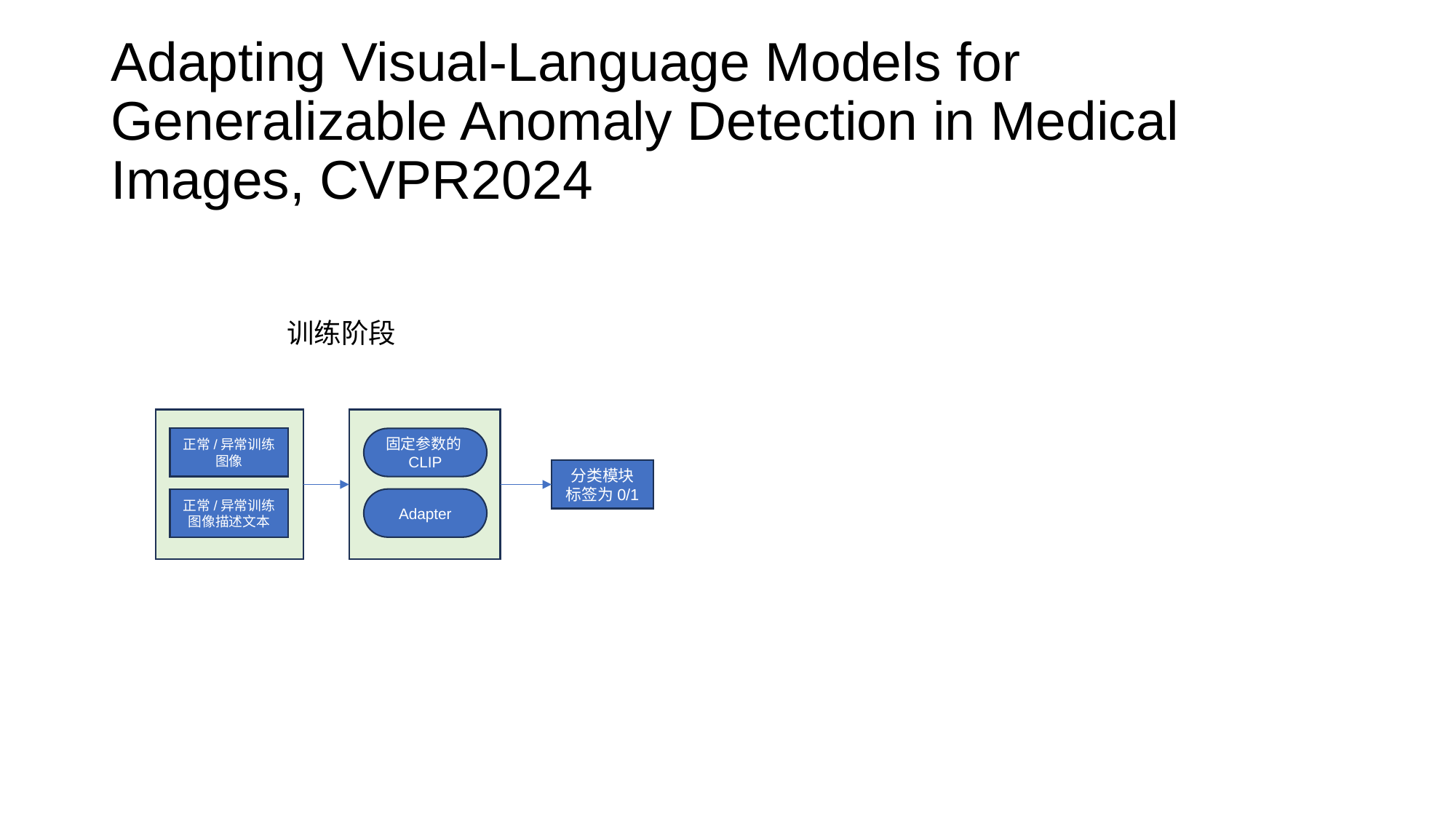

# Adapting Visual-Language Models for Generalizable Anomaly Detection in Medical Images, CVPR2024
训练阶段

正常/异常训练图像
固定参数的CLIP
分类模块
标签为0/1
Adapter
正常/异常训练图像描述文本